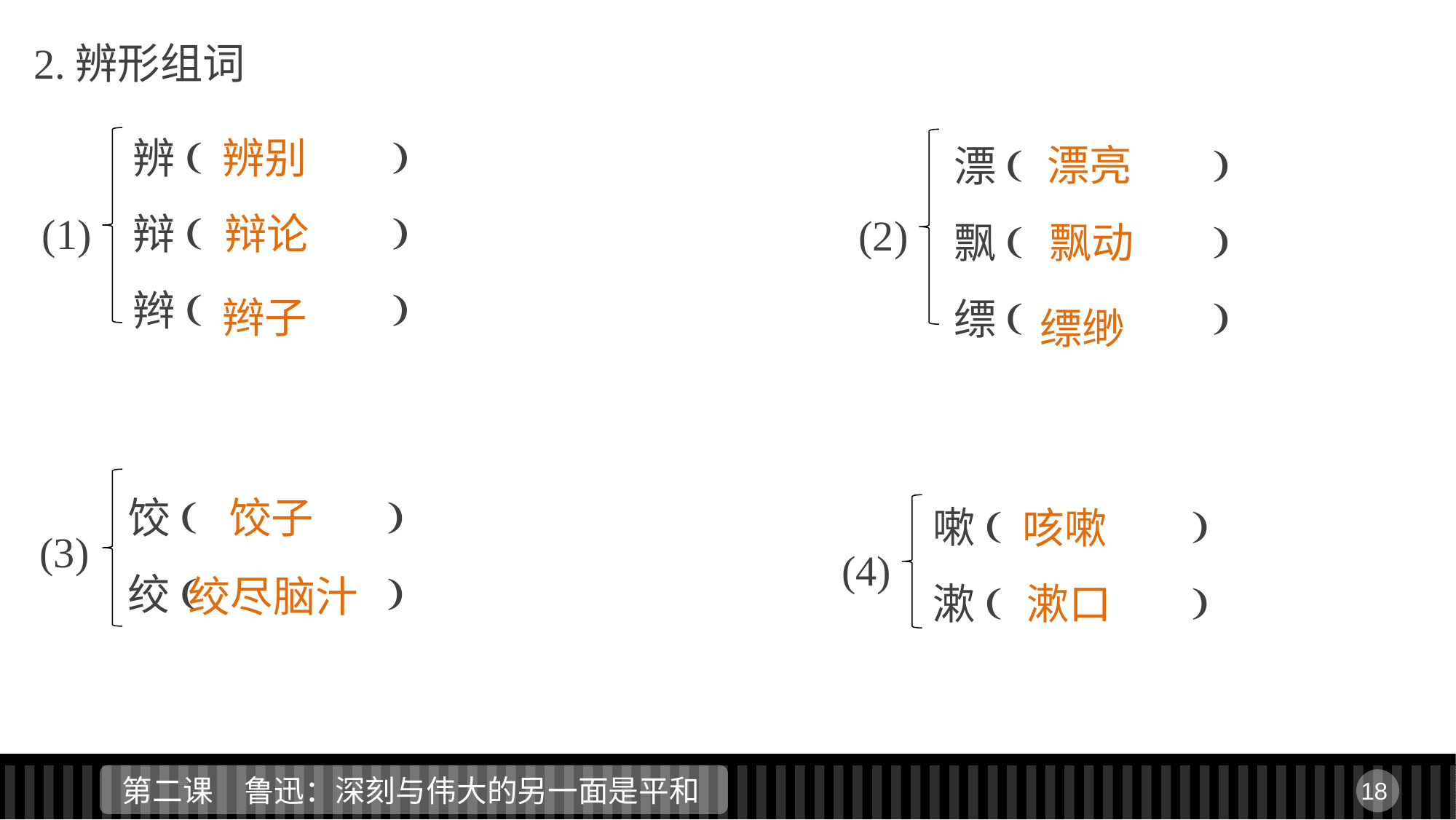

2.辨形组词
辨(　　　　)
辩(　　　　)
辫(　　　　)
辨别
漂亮
漂(　　　　)
飘(　　　　)
缥(　　　　)

(1)
辩论
(2)
飘动
辫子
缥缈
饺子
饺(　　　　)
绞(　　　　)

嗽(　　　　)
漱(　　　　)
咳嗽
(3)

(4)
绞尽脑汁
漱口